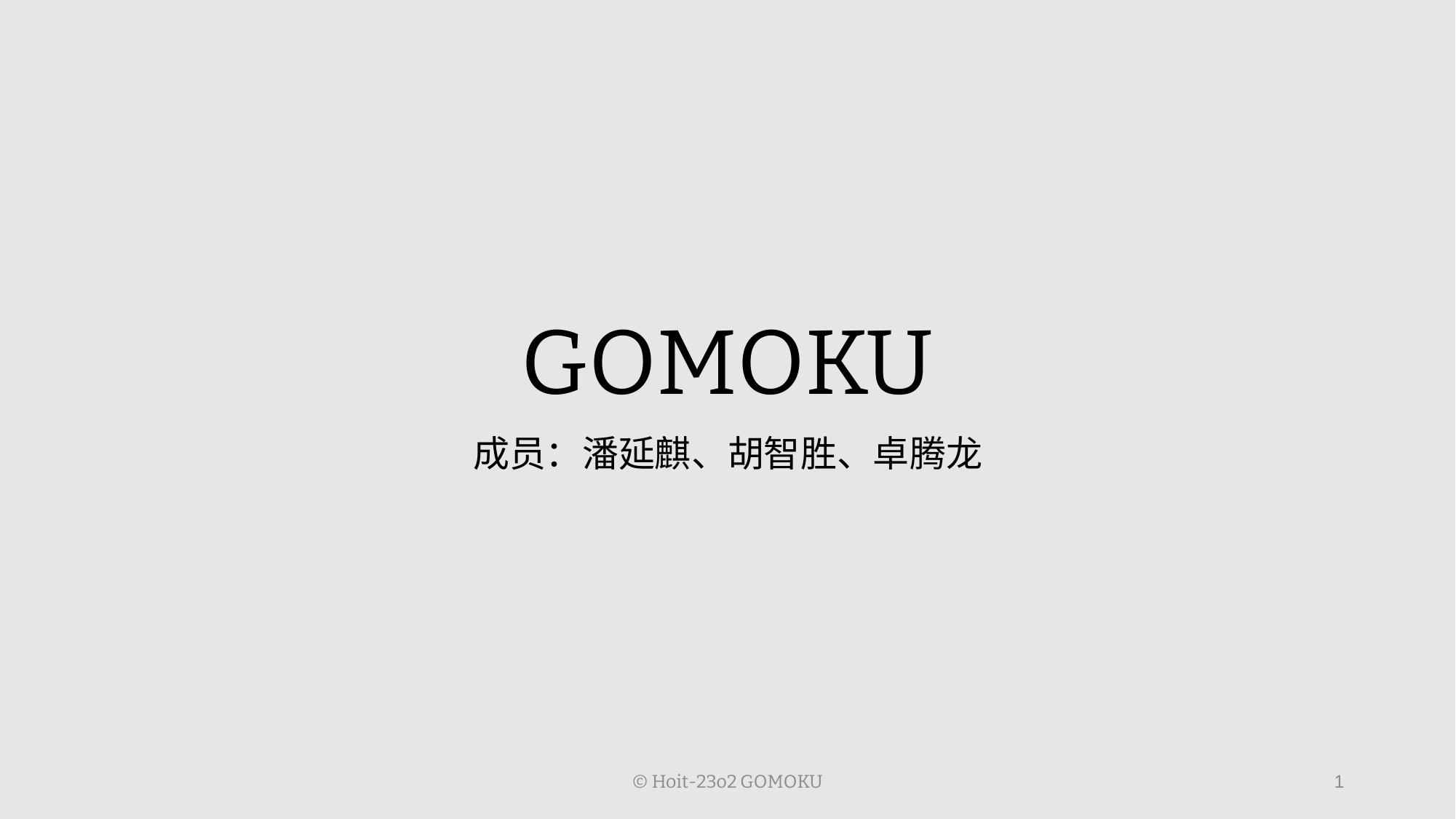

# GOMOKU
成员：潘延麒、胡智胜、卓腾龙
© Hoit-23o2 GOMOKU
1